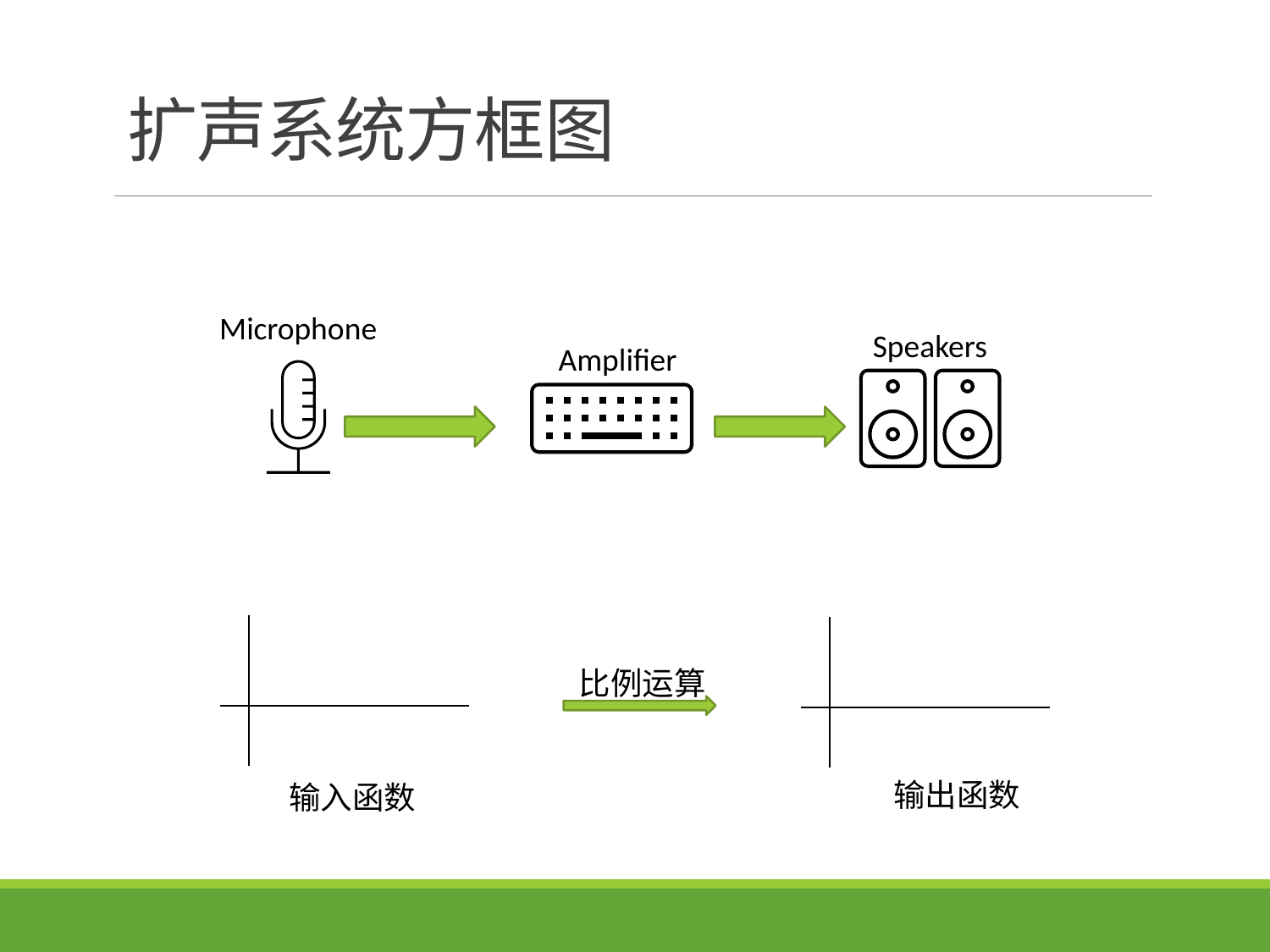

# 扩声系统方框图
Microphone
Speakers
Amplifier

比例运算

输出函数
输入函数